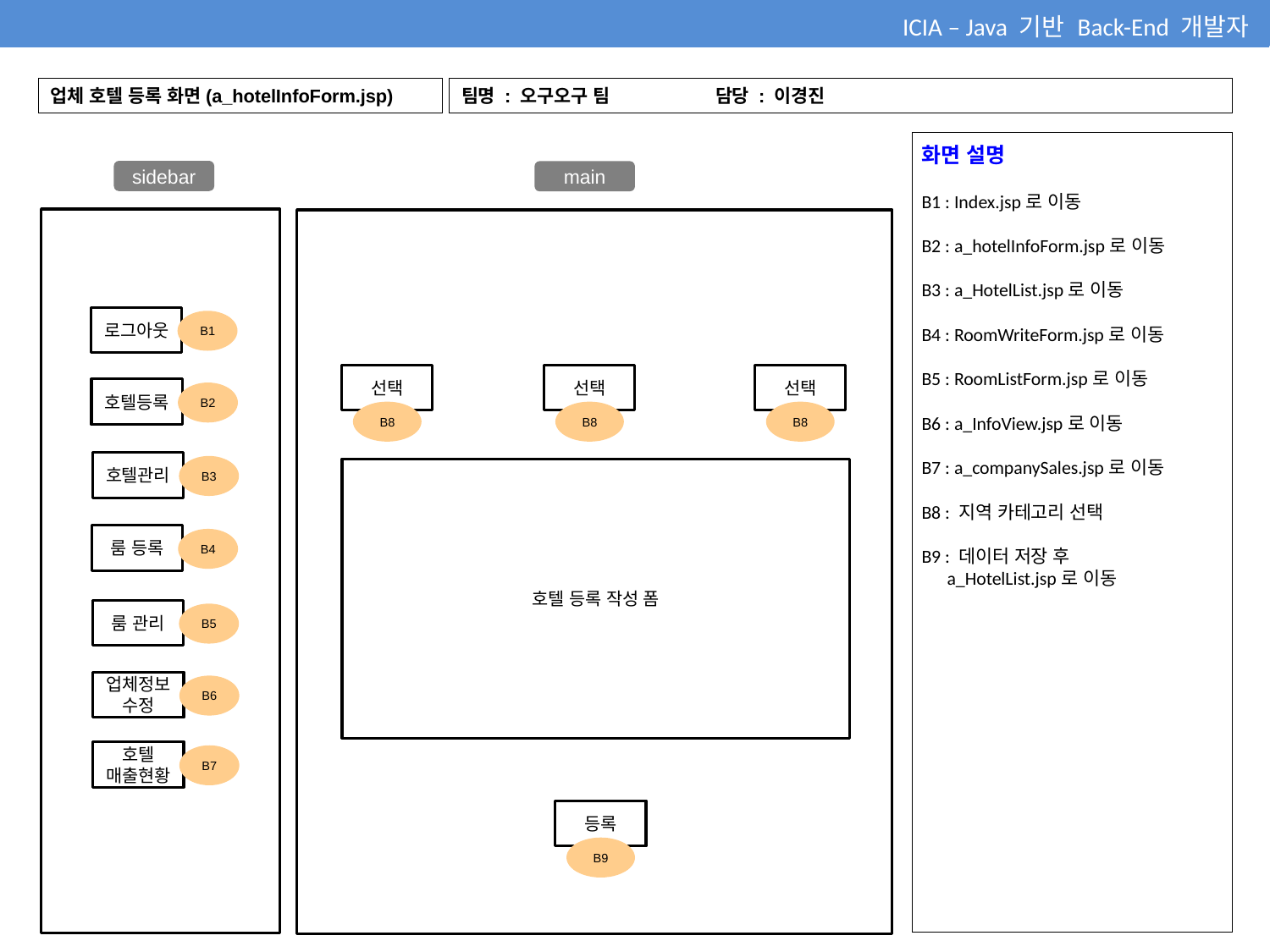

ICIA – Java 기반 Back-End 개발자
업체 호텔 등록 화면(a_hotelInfoForm.jsp)
팀명 : 오구오구 팀	담당 : 이경진
화면 설명

B1 : Index.jsp로 이동

B2 : a_hotelInfoForm.jsp로 이동

B3 : a_HotelList.jsp로 이동

B4 : RoomWriteForm.jsp로 이동

B5 : RoomListForm.jsp로 이동

B6 : a_InfoView.jsp로 이동

B7 : a_companySales.jsp로 이동

B8 : 지역 카테고리 선택

B9 : 데이터 저장 후
      a_HotelList.jsp로 이동

sidebar
main

로그아웃
B1
선택
선택
선택
호텔등록
B2
B8
B8
B8
호텔관리
B3
호텔 등록 작성 폼
룸 등록
B4
룸 관리
B5
업체정보
수정
B6
호텔
매출현황
B7
등록
B9